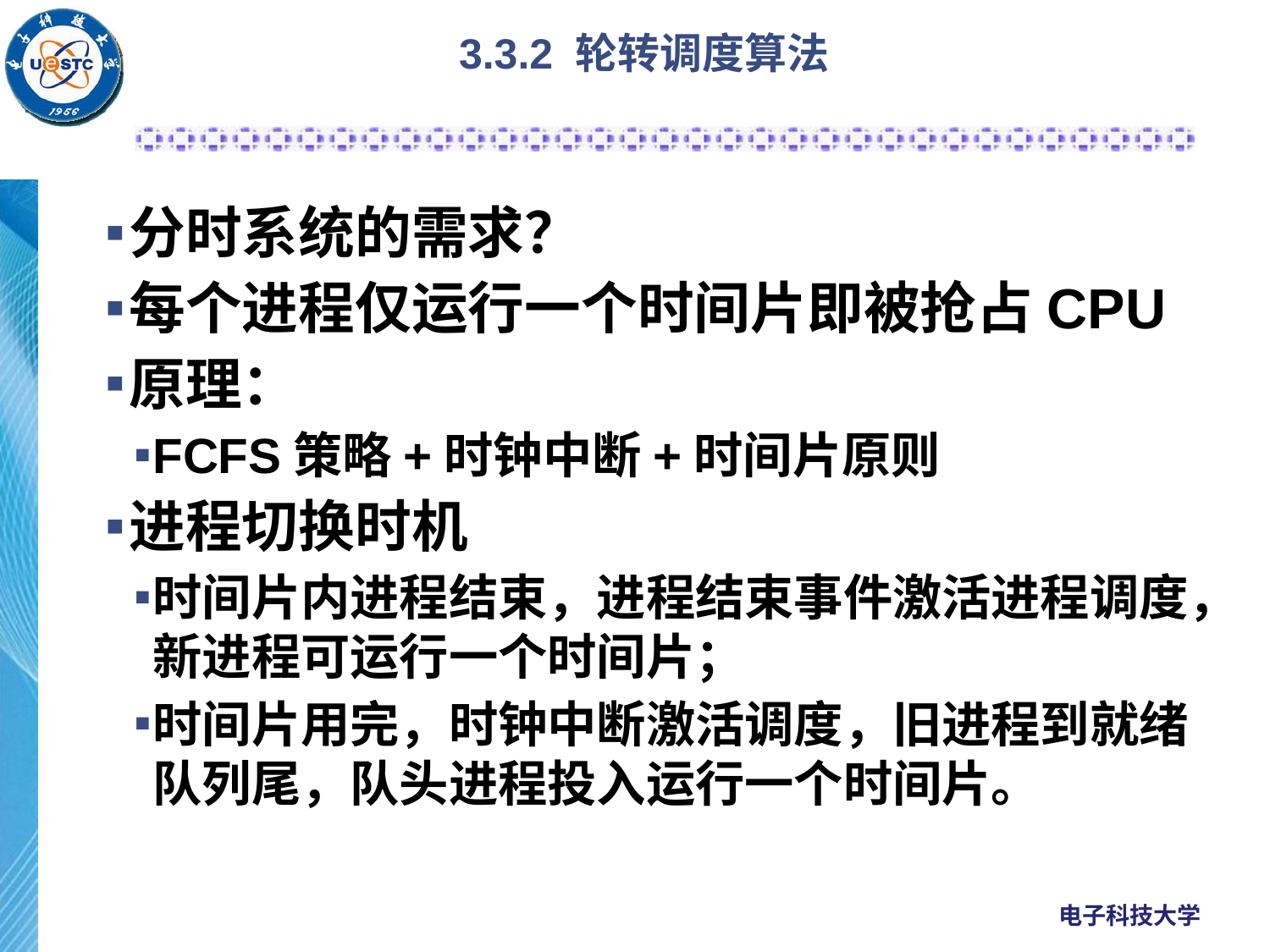

# 3.3.2 轮转调度算法
分时系统的需求？
每个进程仅运行一个时间片即被抢占CPU
原理：
FCFS策略+时钟中断+时间片原则
进程切换时机
时间片内进程结束，进程结束事件激活进程调度，新进程可运行一个时间片；
时间片用完，时钟中断激活调度，旧进程到就绪队列尾，队头进程投入运行一个时间片。